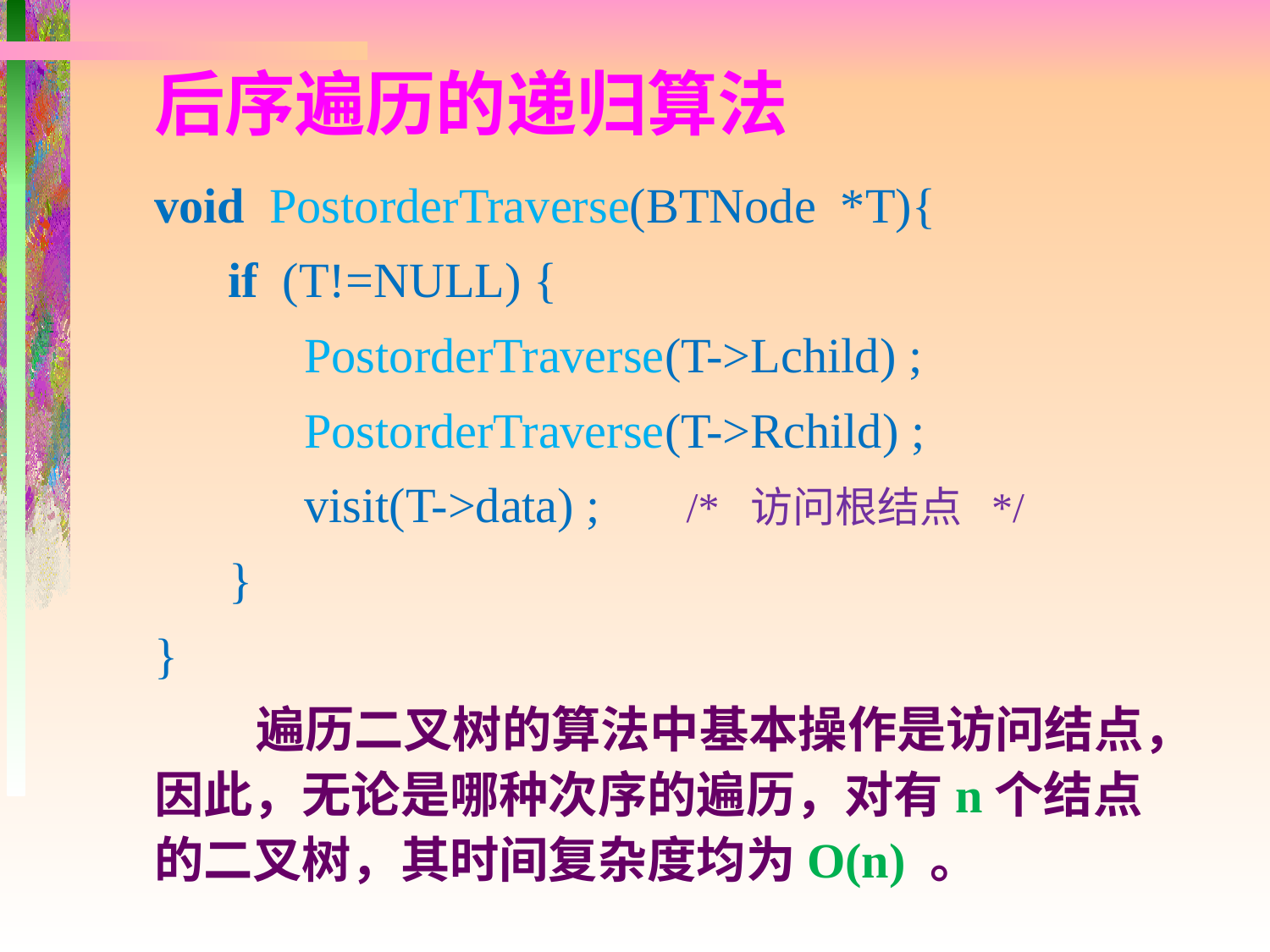

后序遍历的递归算法
void  PostorderTraverse(BTNode  *T){
  if  (T!=NULL) {
PostorderTraverse(T->Lchild) ;
PostorderTraverse(T->Rchild) ;
visit(T->data) ;       /*  访问根结点  */
 }
}
        遍历二叉树的算法中基本操作是访问结点，因此，无论是哪种次序的遍历，对有n个结点的二叉树，其时间复杂度均为O(n) 。